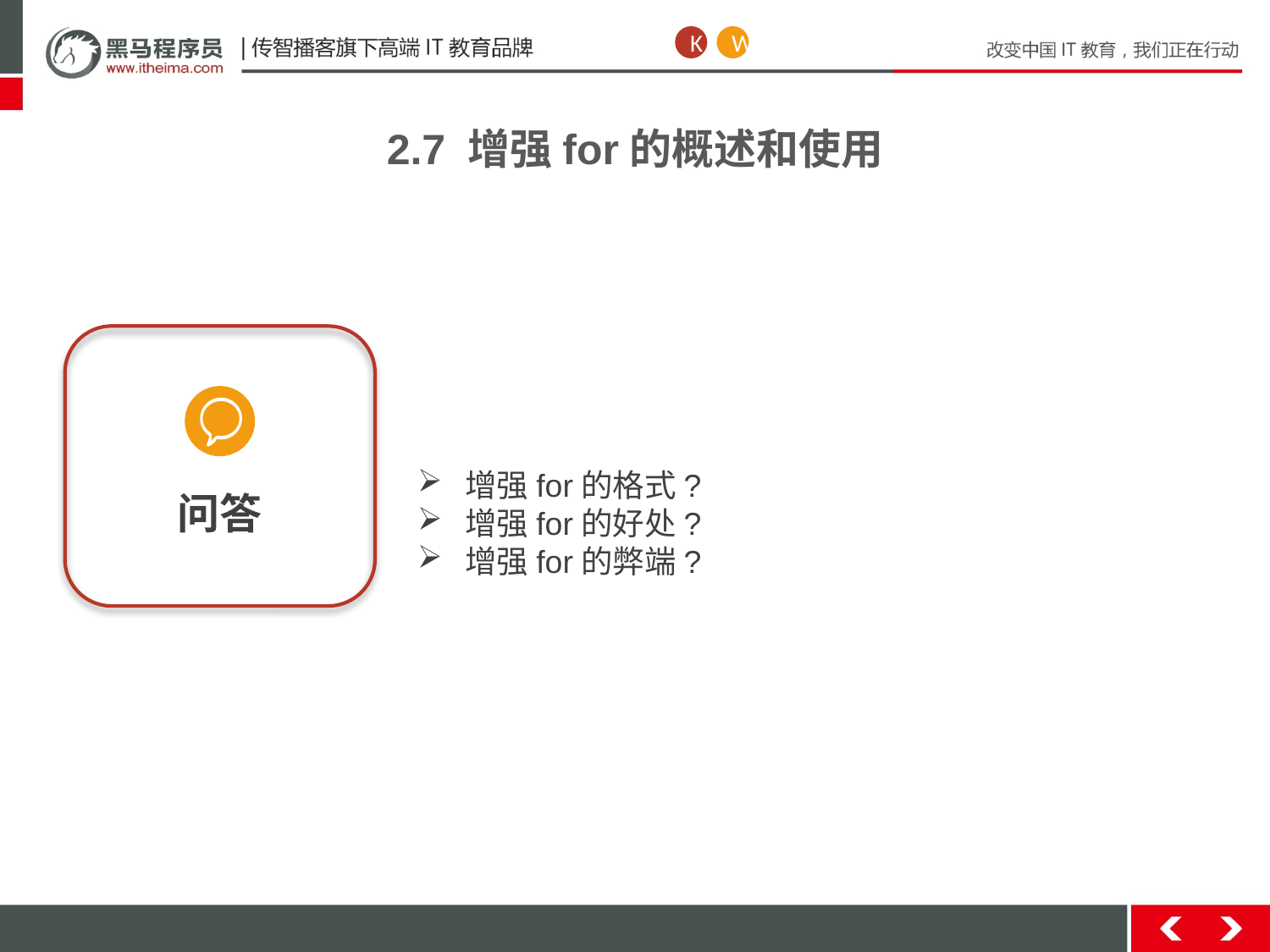

K
W
2.7 增强for的概述和使用

问答
增强for的格式?
增强for的好处?
增强for的弊端?